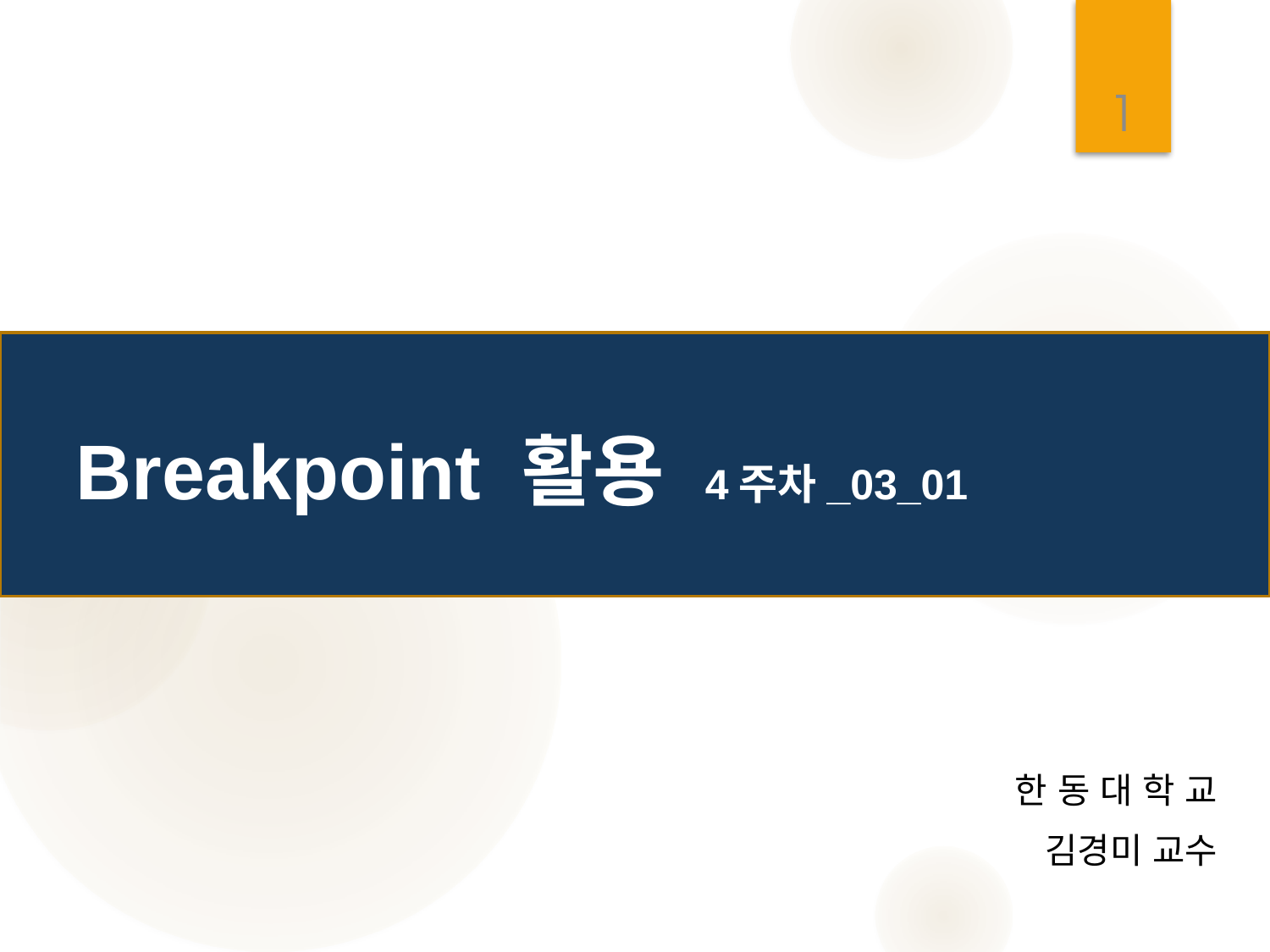

1

# Breakpoint 활용 4주차_03_01
한 동 대 학 교
 김경미 교수